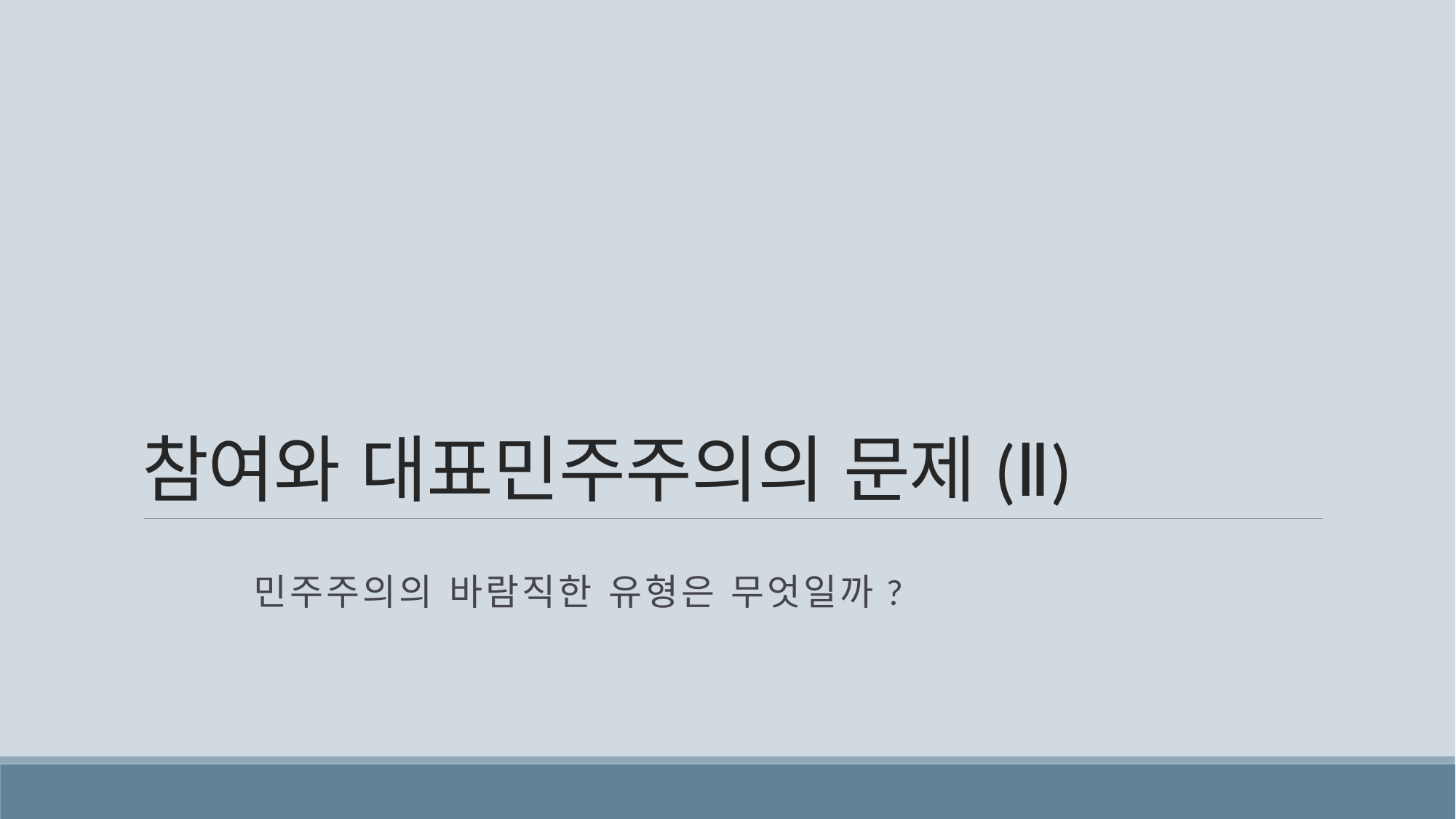

# 참여와 대표민주주의의 문제(Ⅱ)
민주주의의 바람직한 유형은 무엇일까?